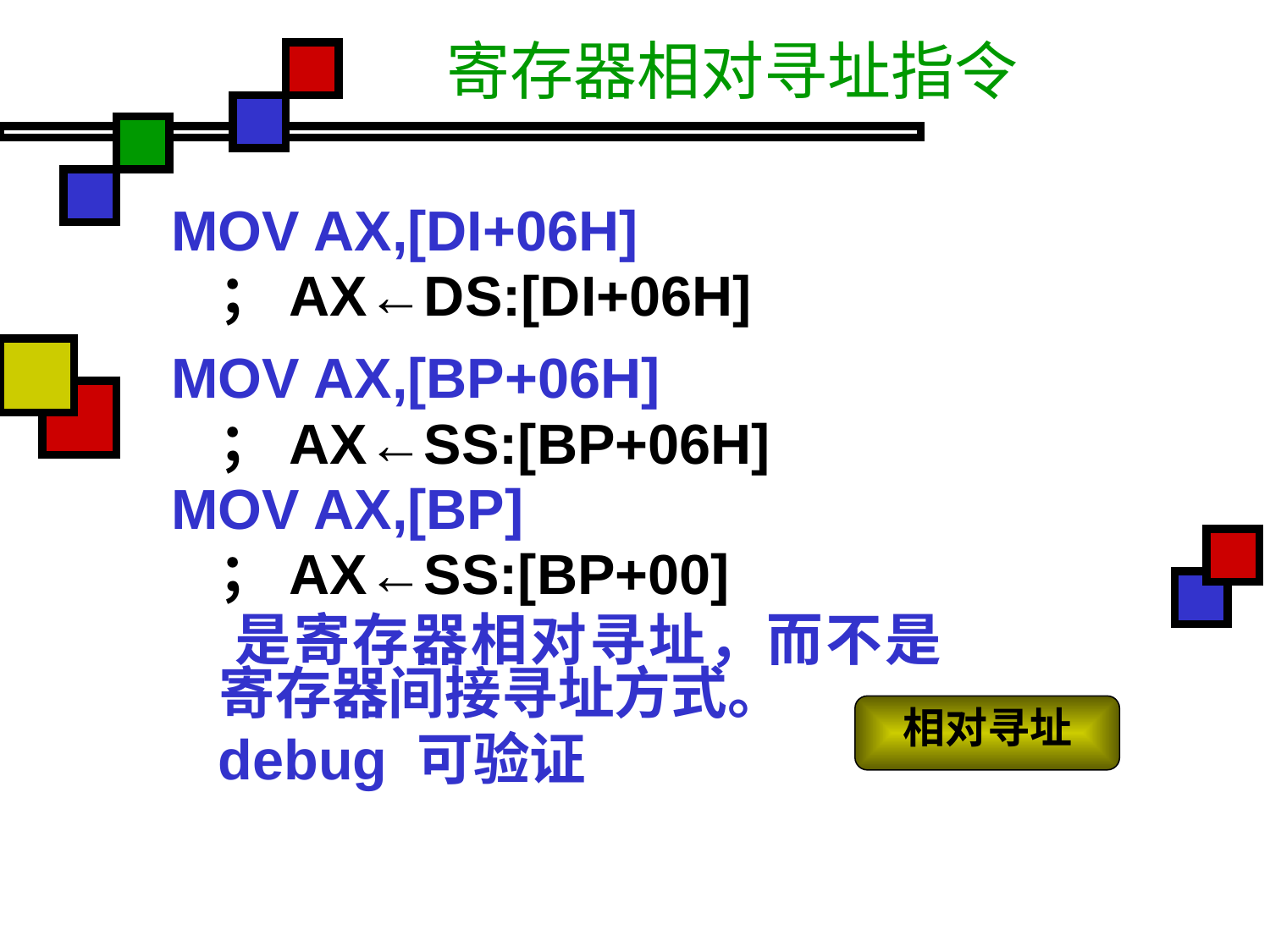

# 寄存器相对寻址指令
MOV AX,[DI+06H]
	；AX←DS:[DI+06H]
MOV AX,[BP+06H]
	；AX←SS:[BP+06H]
MOV AX,[BP]
	；AX←SS:[BP+00]
   是寄存器相对寻址，而不是寄存器间接寻址方式。
   debug 可验证
相对寻址